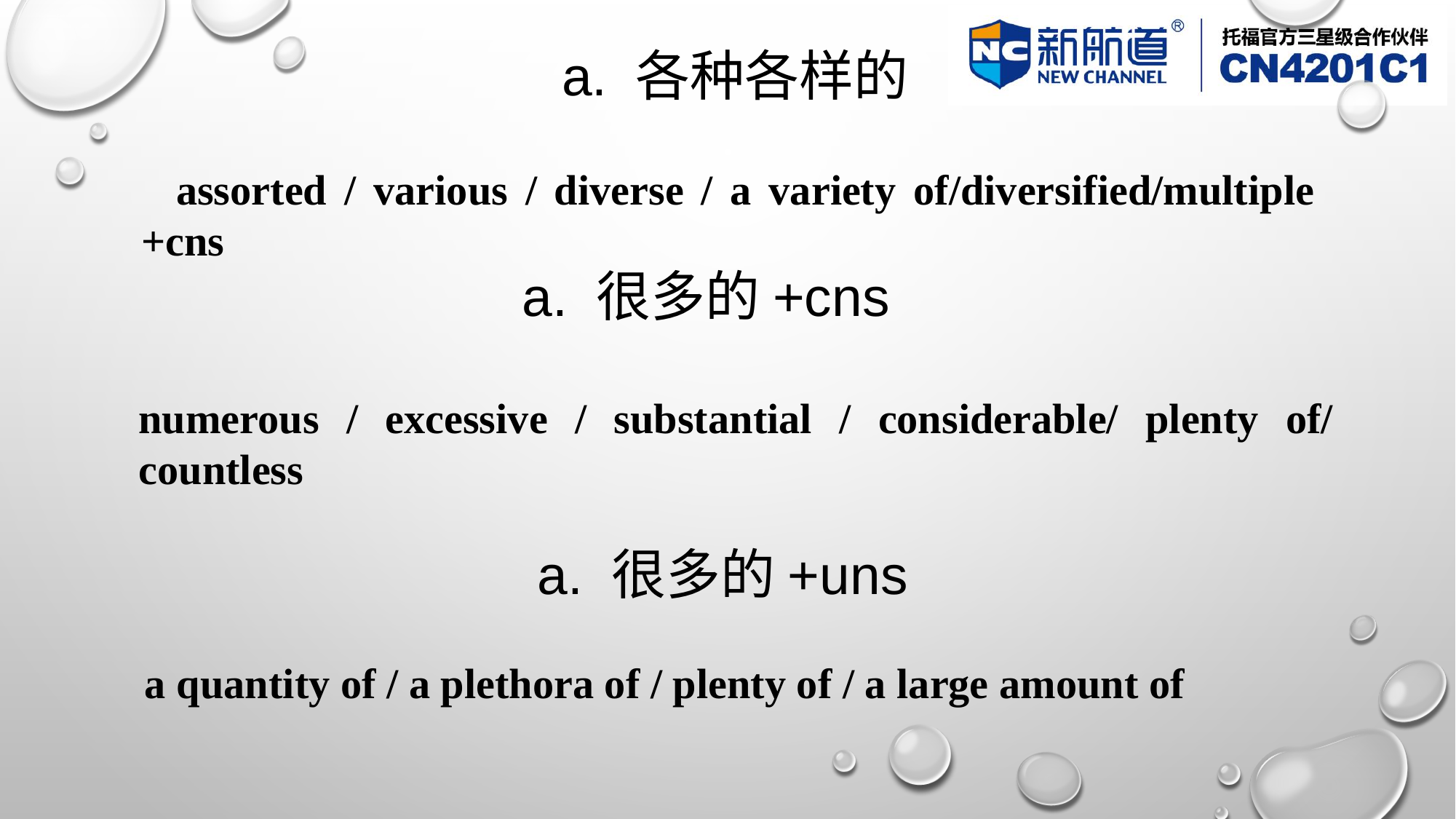

# a. 各种各样的
  assorted / various / diverse / a variety of/diversified/multiple +cns

a. 很多的+cns

numerous / excessive / substantial / considerable/ plenty of/ countless
a. 很多的+uns
a quantity of / a plethora of / plenty of / a large amount of